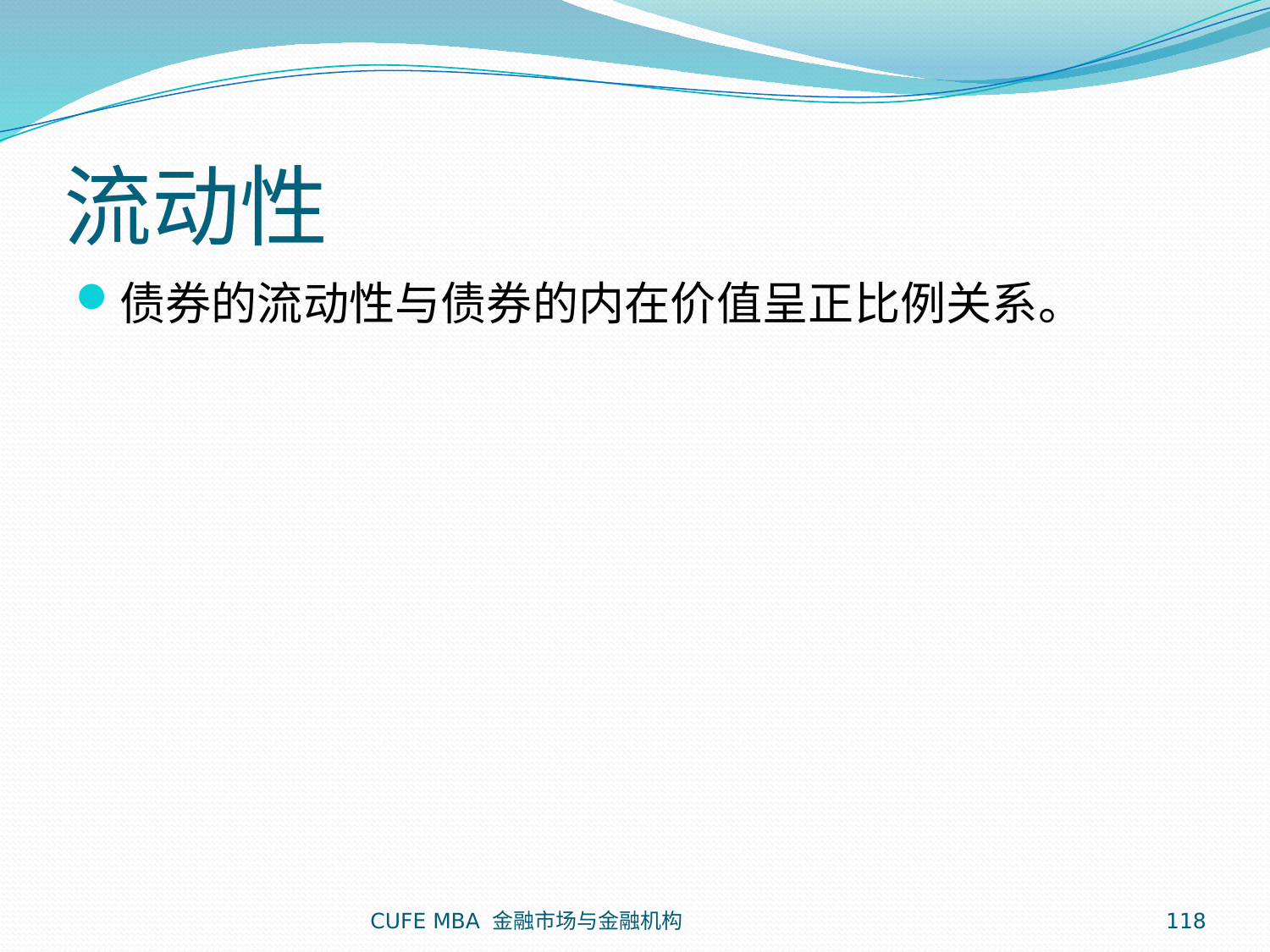

# 流动性
债券的流动性与债券的内在价值呈正比例关系。
CUFE MBA 金融市场与金融机构
118